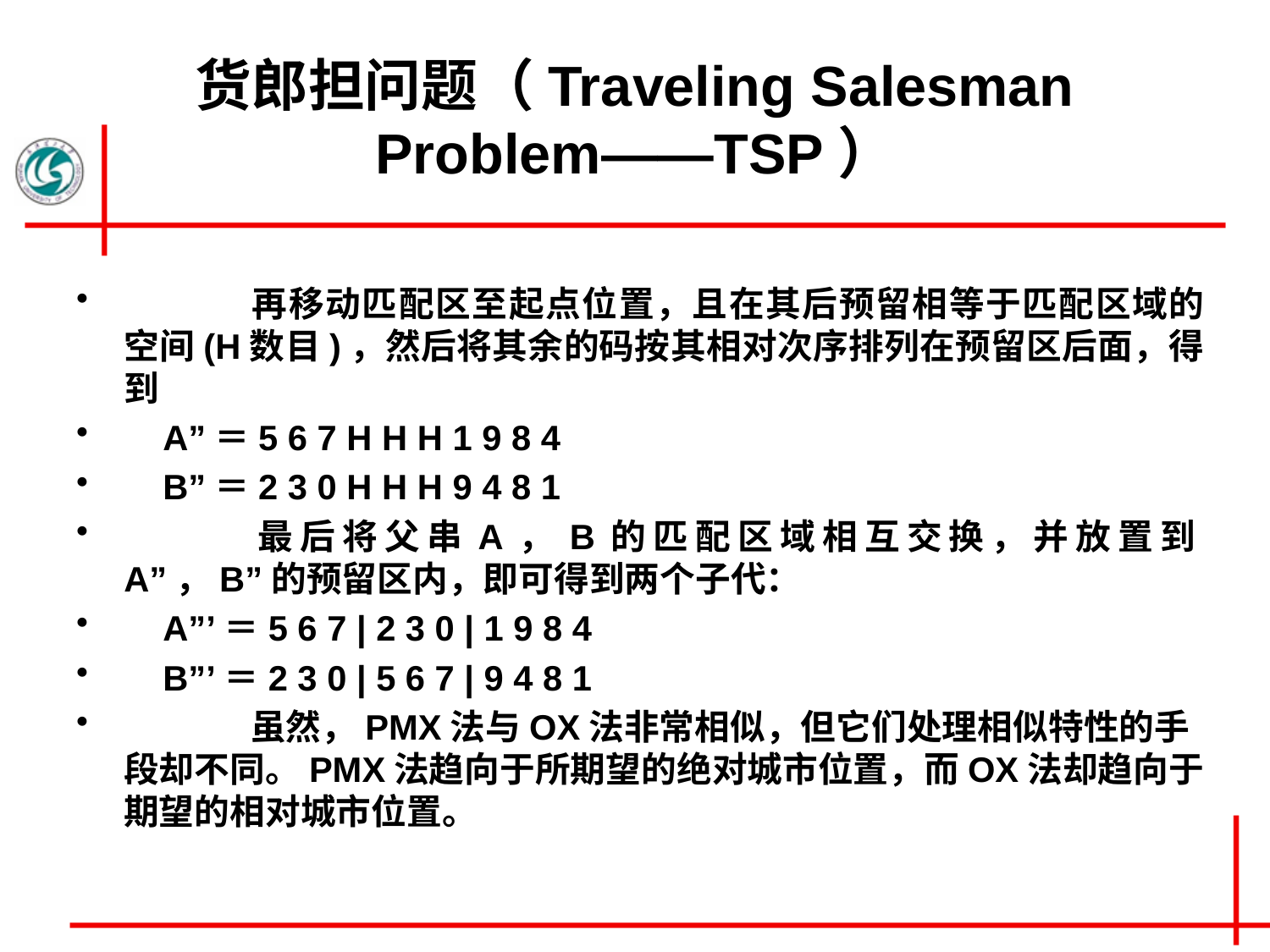

# 货郎担问题（Traveling Salesman Problem——TSP）
	再移动匹配区至起点位置，且在其后预留相等于匹配区域的空间(H数目)，然后将其余的码按其相对次序排列在预留区后面，得到
    A”＝5 6 7 H H H 1 9 8 4
    B”＝2 3 0 H H H 9 4 8 1
	最后将父串A，B的匹配区域相互交换，并放置到A”，B”的预留区内，即可得到两个子代：
    A”’＝5 6 7 | 2 3 0 | 1 9 8 4
    B”’＝2 3 0 | 5 6 7 | 9 4 8 1
	虽然，PMX法与OX法非常相似，但它们处理相似特性的手段却不同。PMX法趋向于所期望的绝对城市位置，而OX法却趋向于期望的相对城市位置。